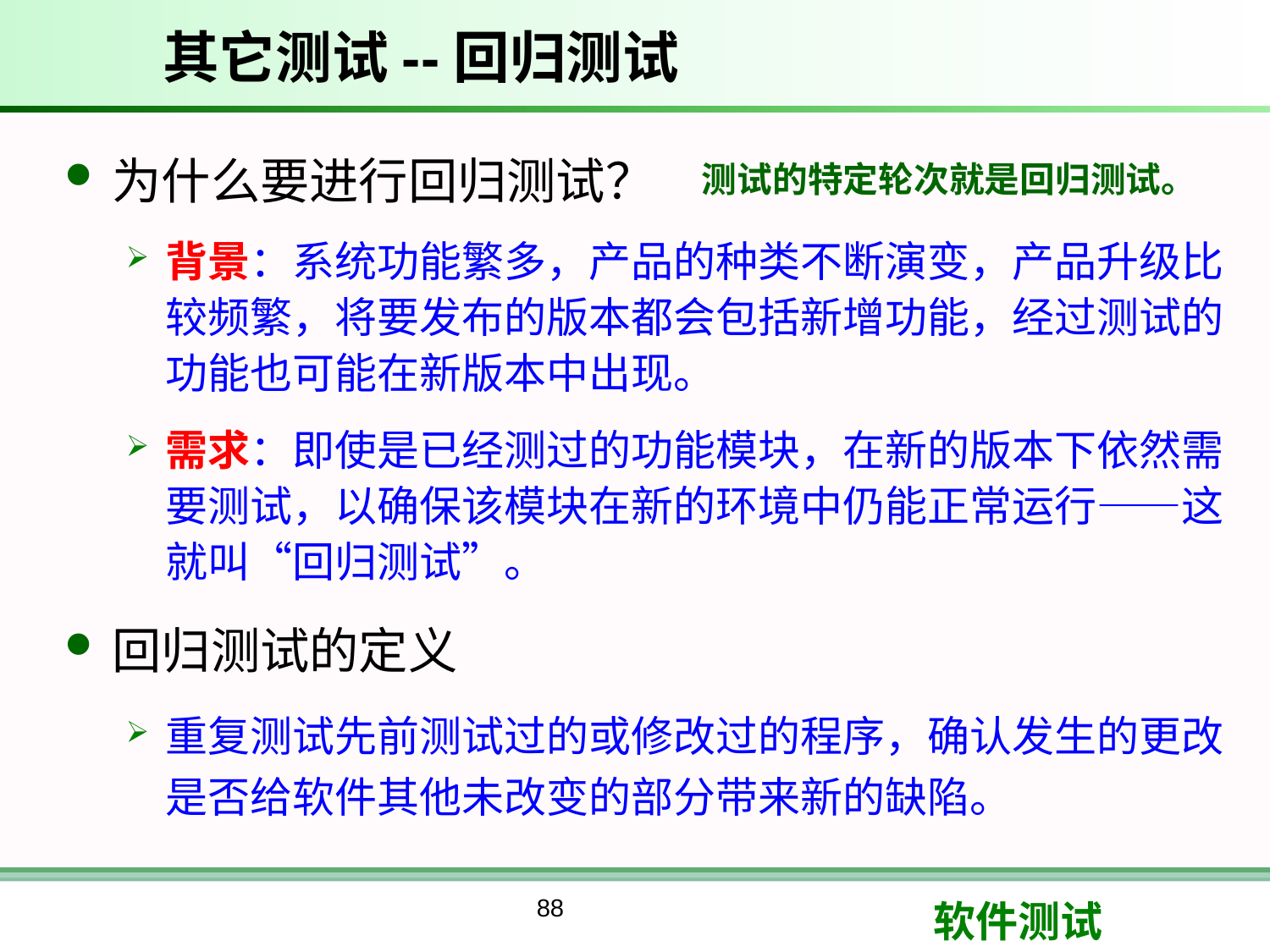

# 其它测试--回归测试
为什么要进行回归测试？
背景：系统功能繁多，产品的种类不断演变，产品升级比较频繁，将要发布的版本都会包括新增功能，经过测试的功能也可能在新版本中出现。
需求：即使是已经测过的功能模块，在新的版本下依然需要测试，以确保该模块在新的环境中仍能正常运行——这就叫“回归测试”。
回归测试的定义
重复测试先前测试过的或修改过的程序，确认发生的更改是否给软件其他未改变的部分带来新的缺陷。

测试的特定轮次就是回归测试。
88